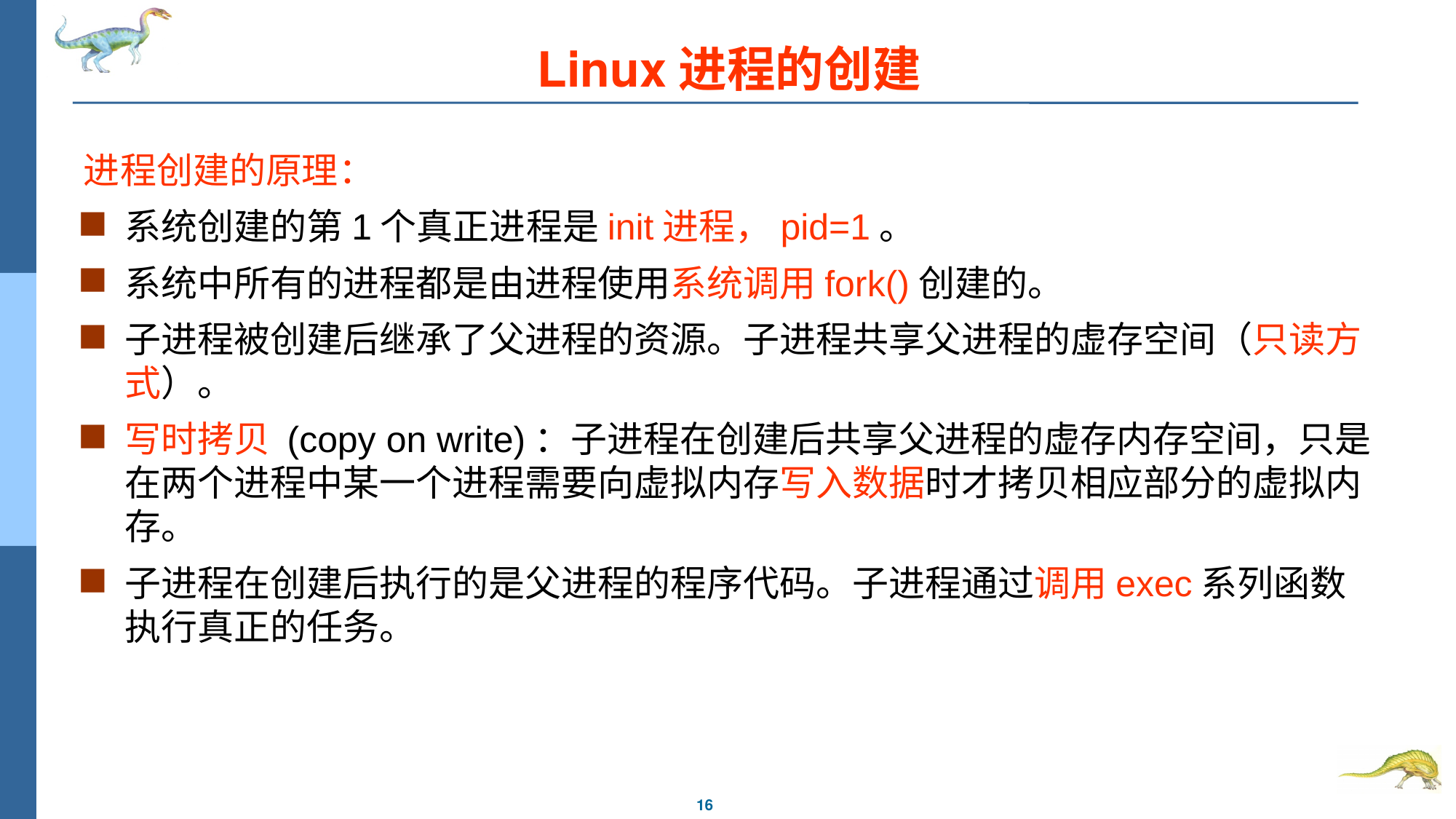

# Linux进程的创建
进程创建的原理：
系统创建的第1个真正进程是init进程，pid=1。
系统中所有的进程都是由进程使用系统调用fork()创建的。
子进程被创建后继承了父进程的资源。子进程共享父进程的虚存空间（只读方式）。
写时拷贝 (copy on write)：子进程在创建后共享父进程的虚存内存空间，只是在两个进程中某一个进程需要向虚拟内存写入数据时才拷贝相应部分的虚拟内存。
子进程在创建后执行的是父进程的程序代码。子进程通过调用exec系列函数执行真正的任务。